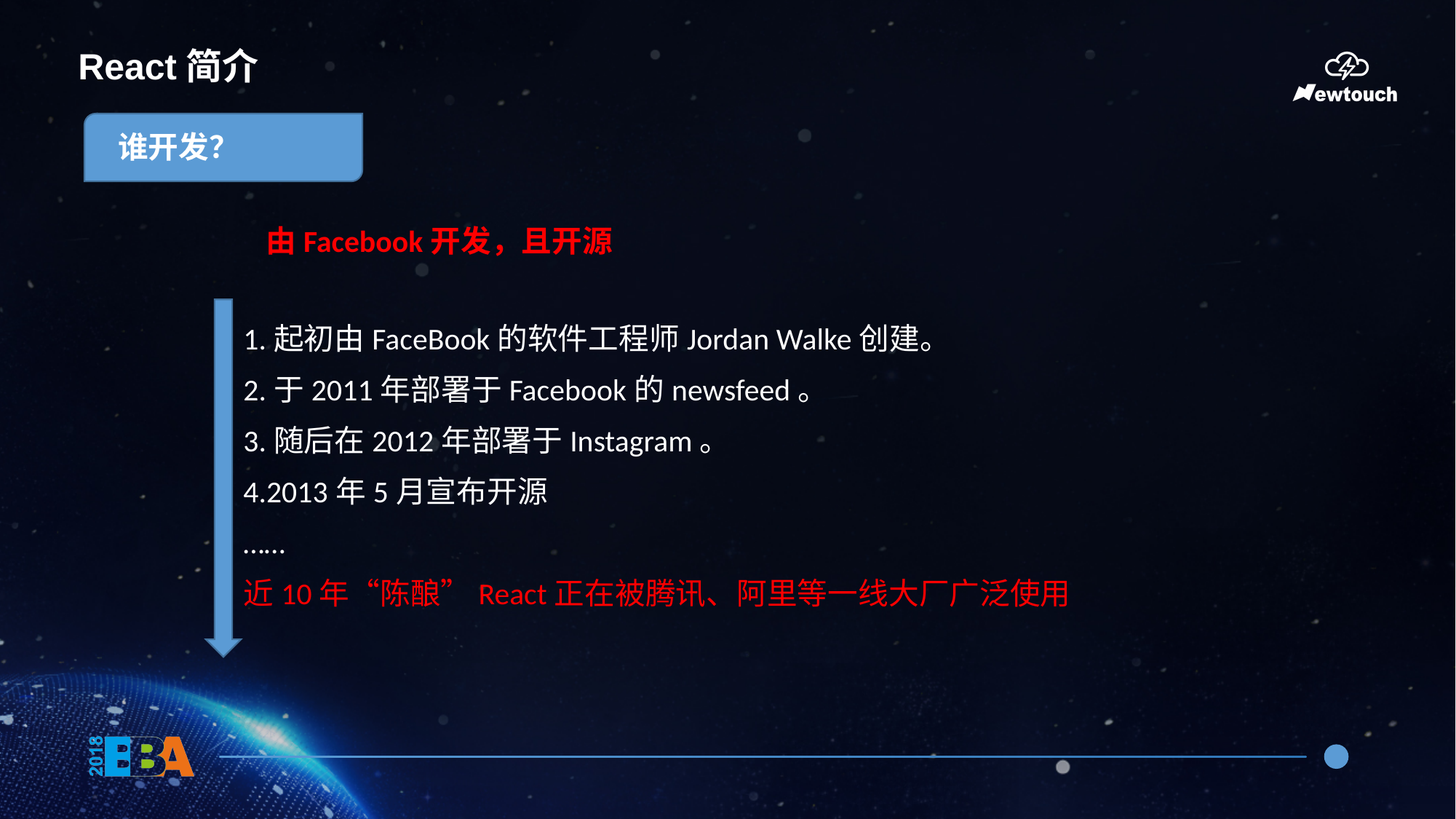

React简介

谁开发？
由Facebook开发，且开源

1.起初由FaceBook的软件工程师Jordan Walke创建。
2.于2011年部署于Facebook的newsfeed。
3.随后在2012年部署于Instagram。
4.2013年5月宣布开源
……
近10年“陈酿”React正在被腾讯、阿里等一线大厂广泛使用